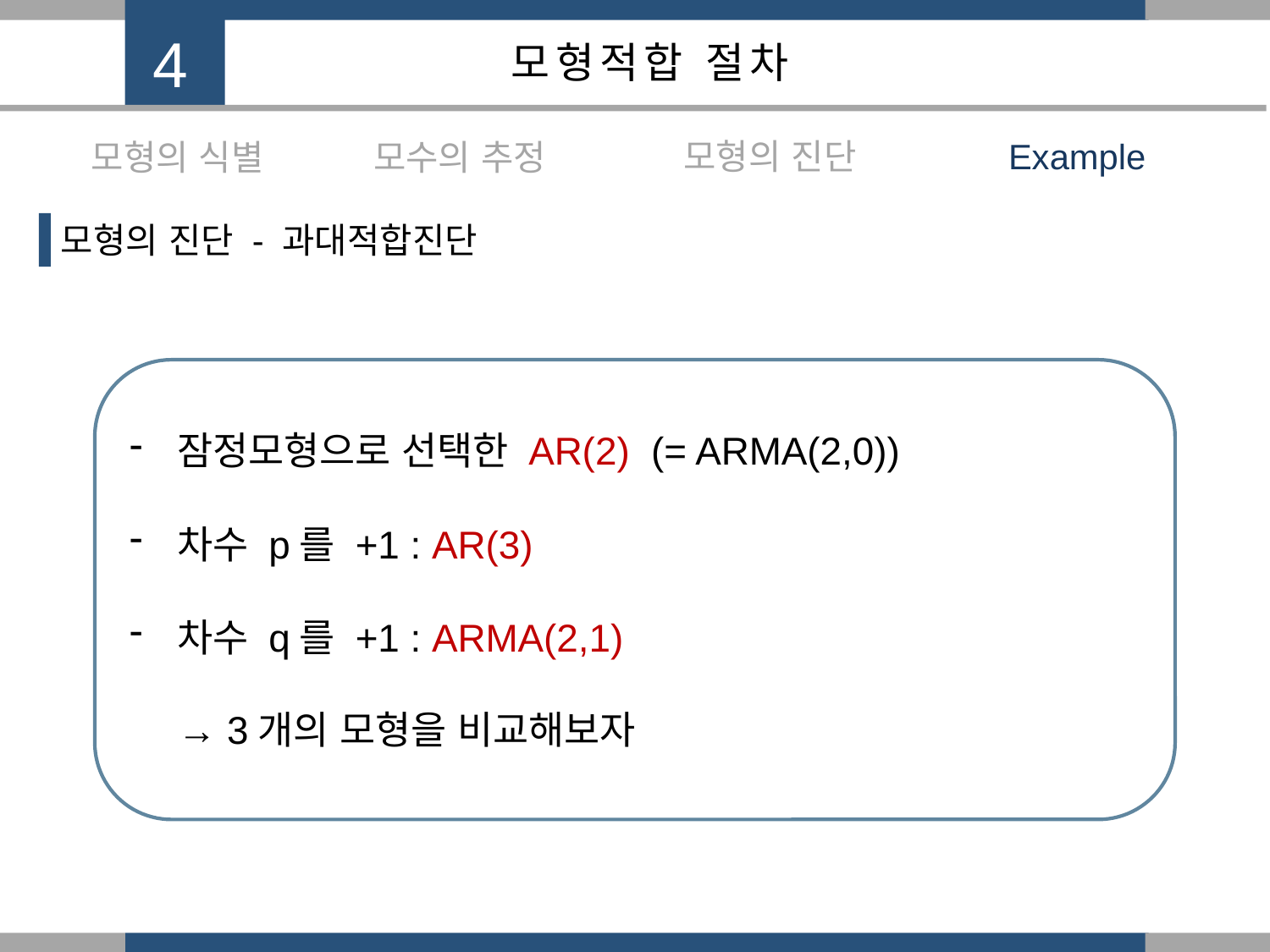

4
모형적합 절차

모형의 진단
Example
모형의 식별
모수의 추정
모형의 진단 - 과대적합진단

잠정모형으로 선택한 AR(2)  (= ARMA(2,0))

차수 p를 +1 : AR(3)

차수 q를 +1 : ARMA(2,1)
→ 3개의 모형을 비교해보자